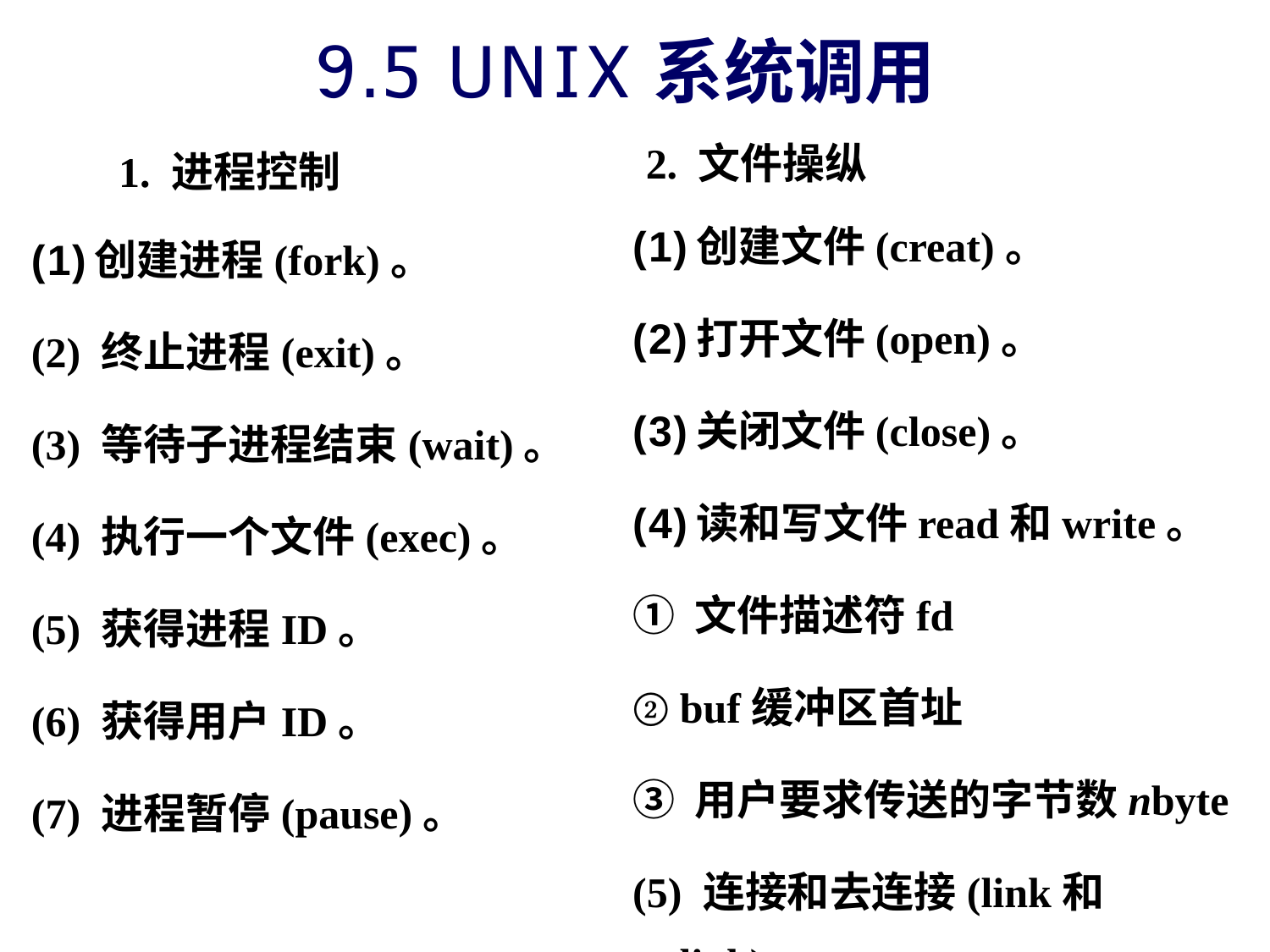

9.5 UNIX系统调用
2. 文件操纵
1. 进程控制
创建文件(creat)。
打开文件(open)。
关闭文件(close)。
读和写文件read和write。
① 文件描述符fd
② buf缓冲区首址
③ 用户要求传送的字节数nbyte
(5) 连接和去连接(link和unlink)。
创建进程(fork)。
(2) 终止进程(exit)。
(3) 等待子进程结束(wait)。
(4) 执行一个文件(exec)。
(5) 获得进程ID。
(6) 获得用户ID。
(7) 进程暂停(pause)。